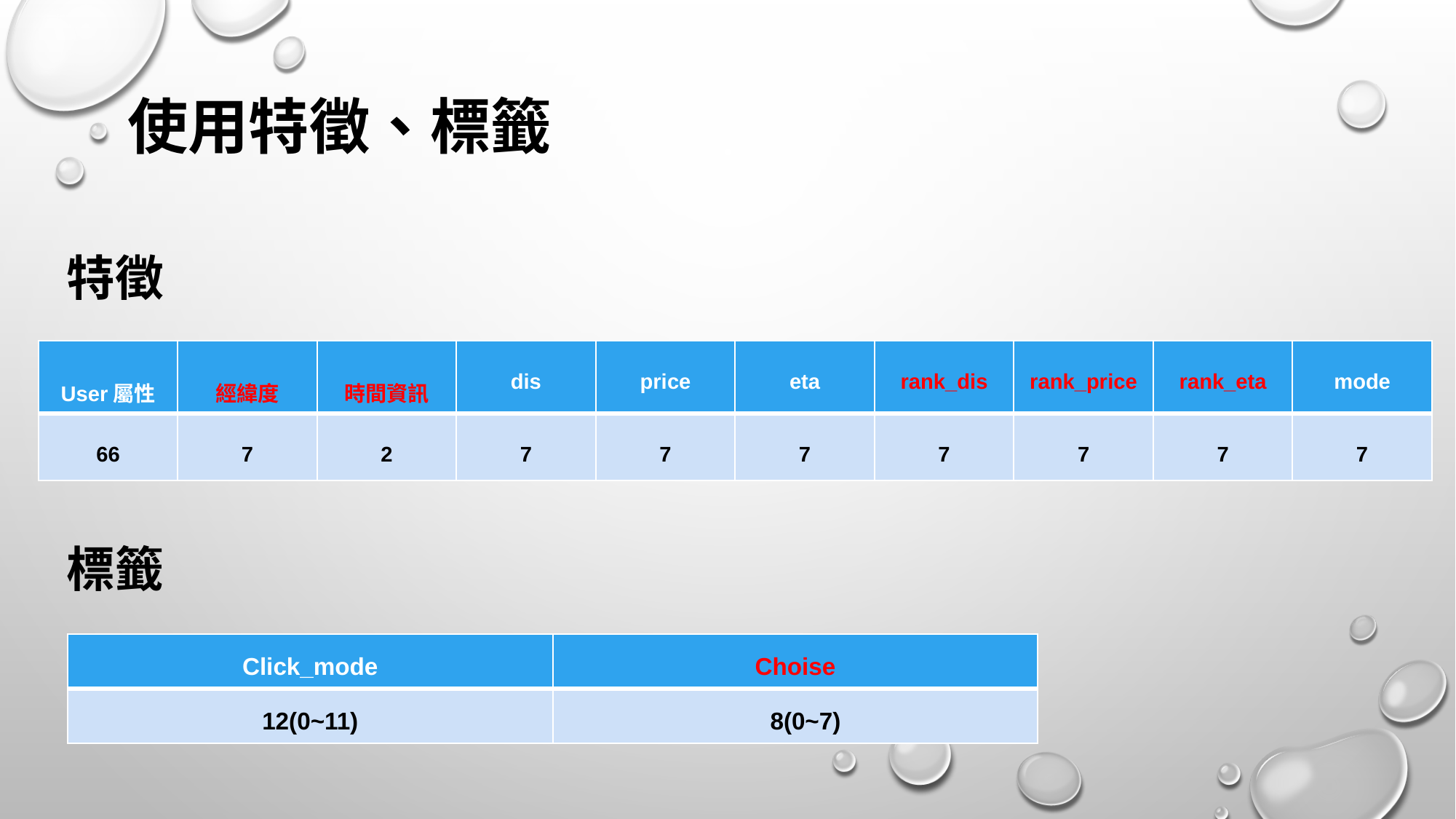

# 使用特徵、標籤
特徵
| User屬性 | 經緯度 | 時間資訊 | dis | price | eta | rank\_dis | rank\_price | rank\_eta | mode |
| --- | --- | --- | --- | --- | --- | --- | --- | --- | --- |
| 66 | 7 | 2 | 7 | 7 | 7 | 7 | 7 | 7 | 7 |
標籤
| Click\_mode | Choise |
| --- | --- |
| 12(0~11) | 8(0~7) |